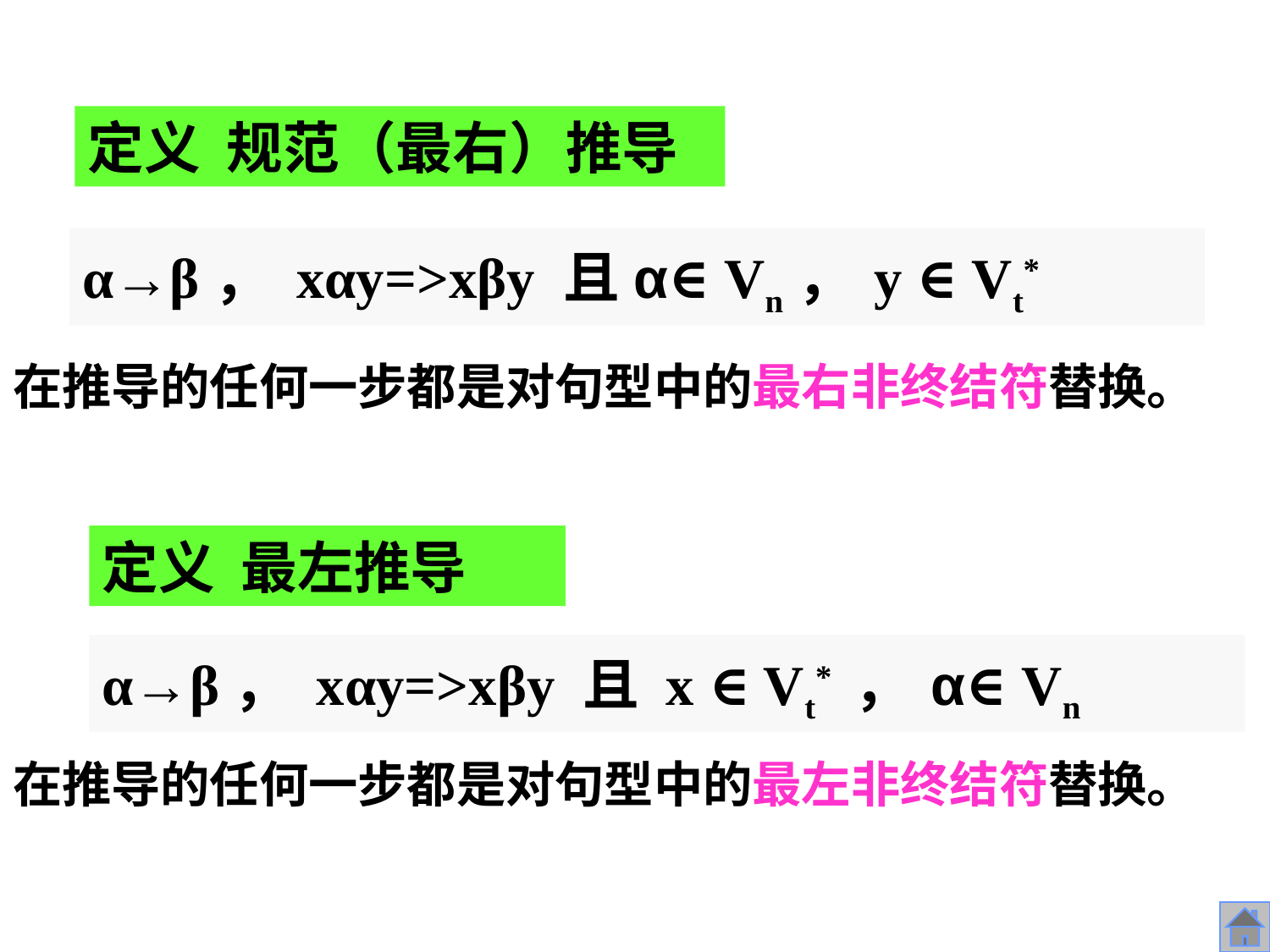

定义  规范（最右）推导
α→β， xαy=>xβy 且α∈ Vn， y ∈ Vt*
在推导的任何一步都是对句型中的最右非终结符替换。
定义  最左推导
α→β， xαy=>xβy 且 x ∈ Vt* ， α∈ Vn
在推导的任何一步都是对句型中的最左非终结符替换。